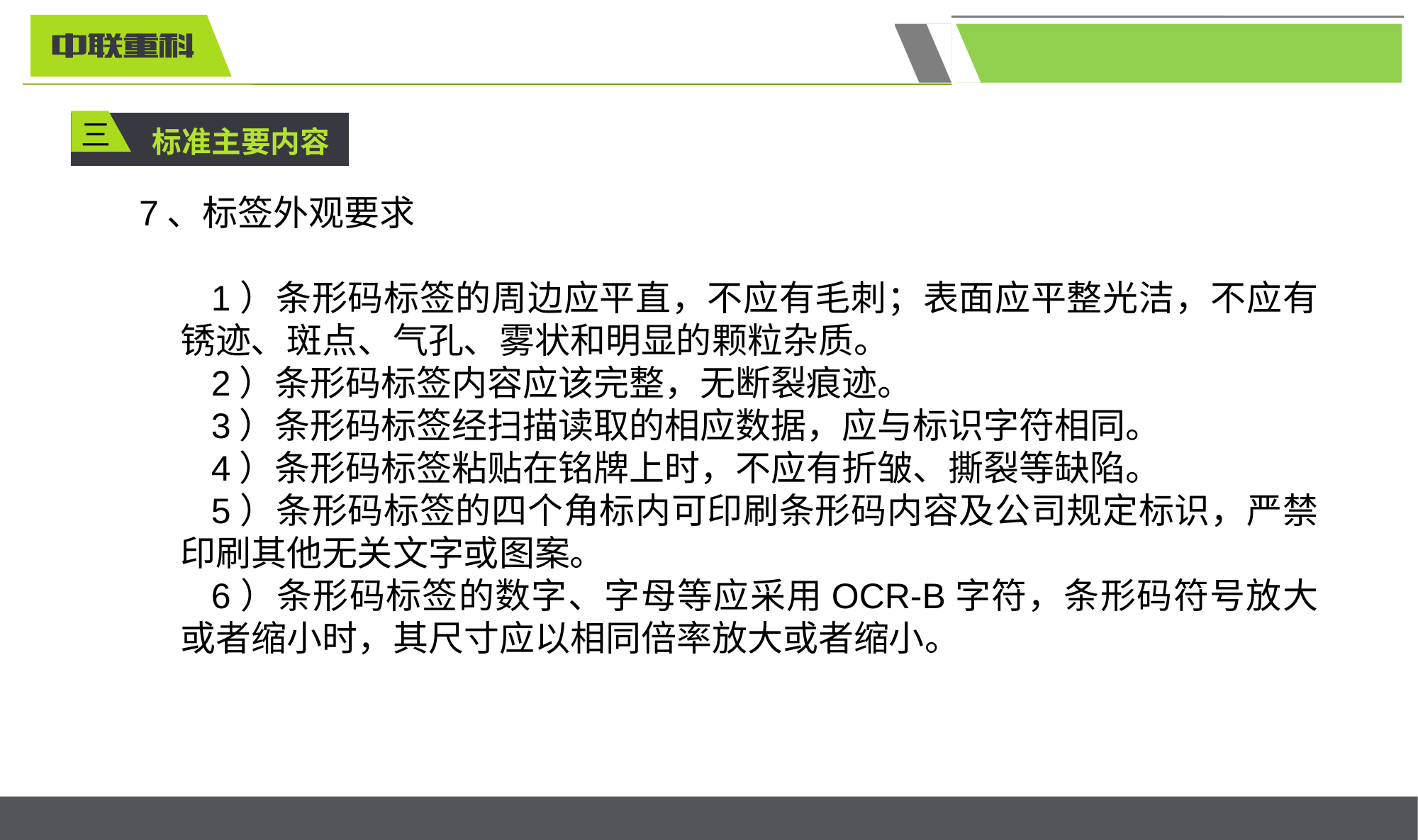

标准主要内容
三

7、标签外观要求

1）条形码标签的周边应平直，不应有毛刺；表面应平整光洁，不应有锈迹、斑点、气孔、雾状和明显的颗粒杂质。
2）条形码标签内容应该完整，无断裂痕迹。
3）条形码标签经扫描读取的相应数据，应与标识字符相同。
4）条形码标签粘贴在铭牌上时，不应有折皱、撕裂等缺陷。
5）条形码标签的四个角标内可印刷条形码内容及公司规定标识，严禁印刷其他无关文字或图案。
6）条形码标签的数字、字母等应采用OCR-B字符，条形码符号放大或者缩小时，其尺寸应以相同倍率放大或者缩小。